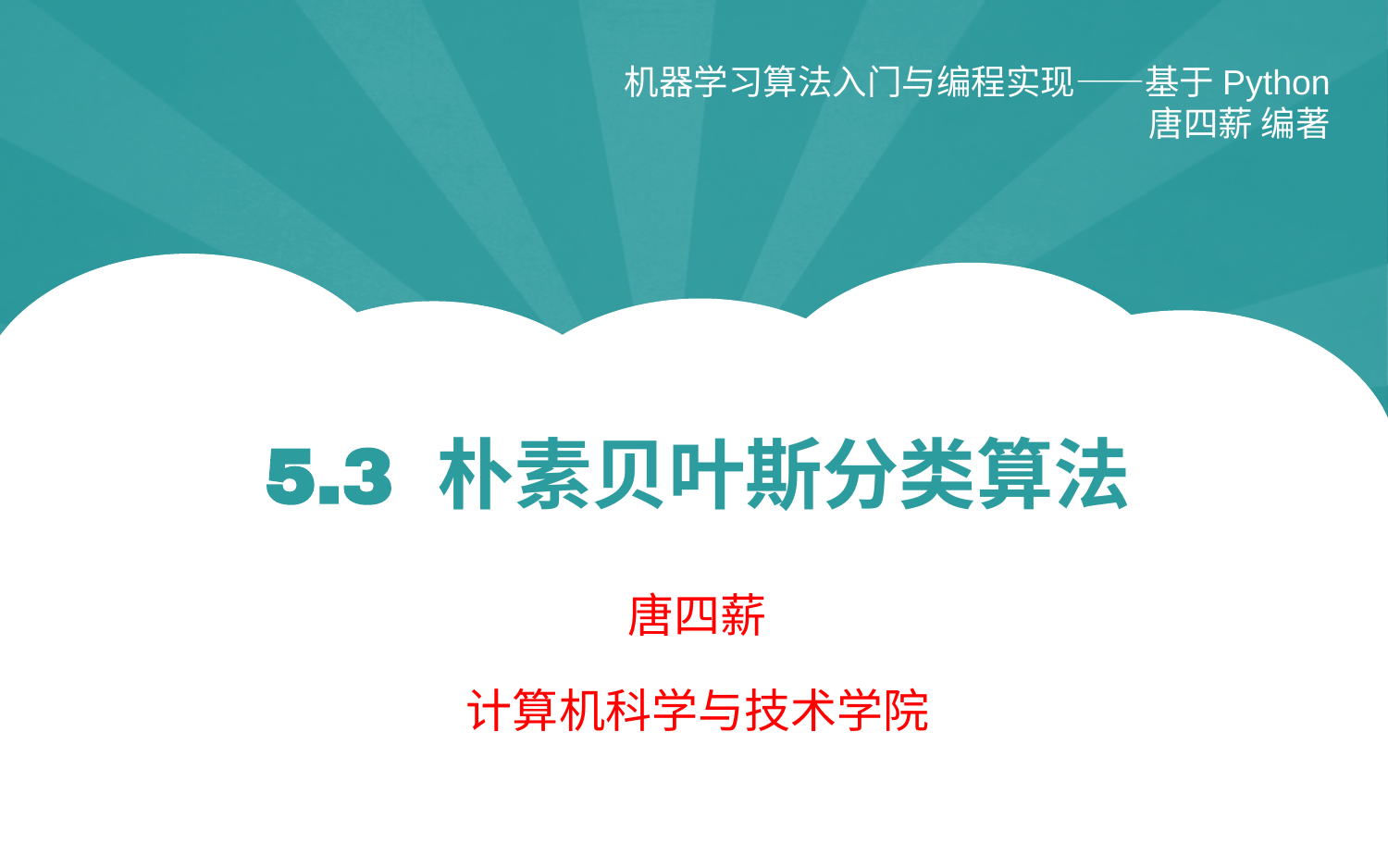

机器学习算法入门与编程实现——基于Python
唐四薪 编著
# 5.3 朴素贝叶斯分类算法
唐四薪
计算机科学与技术学院